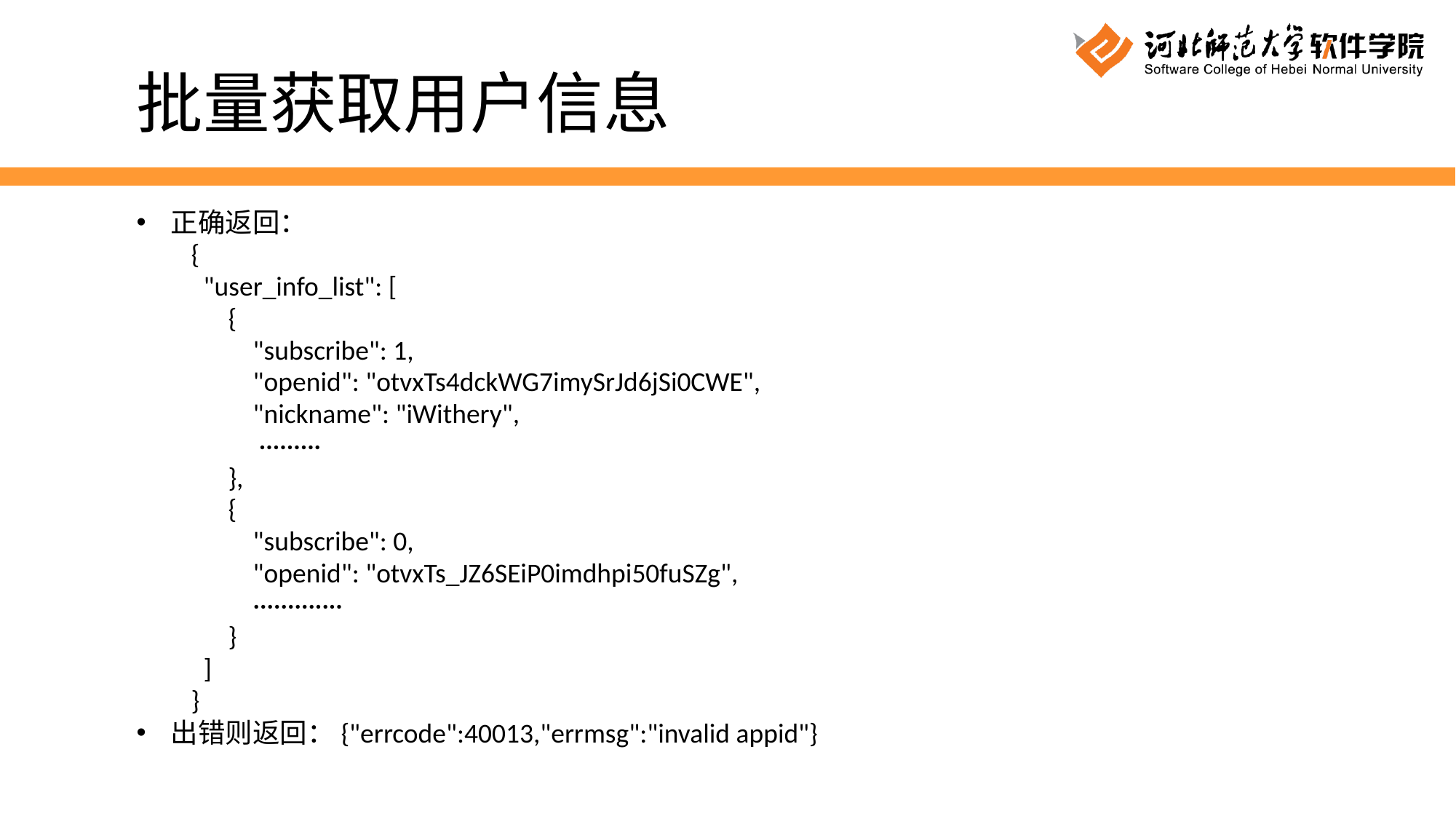

批量获取用户信息
正确返回：
{
  "user_info_list": [
      {
          "subscribe": 1,
          "openid": "otvxTs4dckWG7imySrJd6jSi0CWE",
          "nickname": "iWithery",
           ·········
      },
      {
          "subscribe": 0,
          "openid": "otvxTs_JZ6SEiP0imdhpi50fuSZg",
          ·············
      }
  ]
}
出错则返回：{"errcode":40013,"errmsg":"invalid appid"}